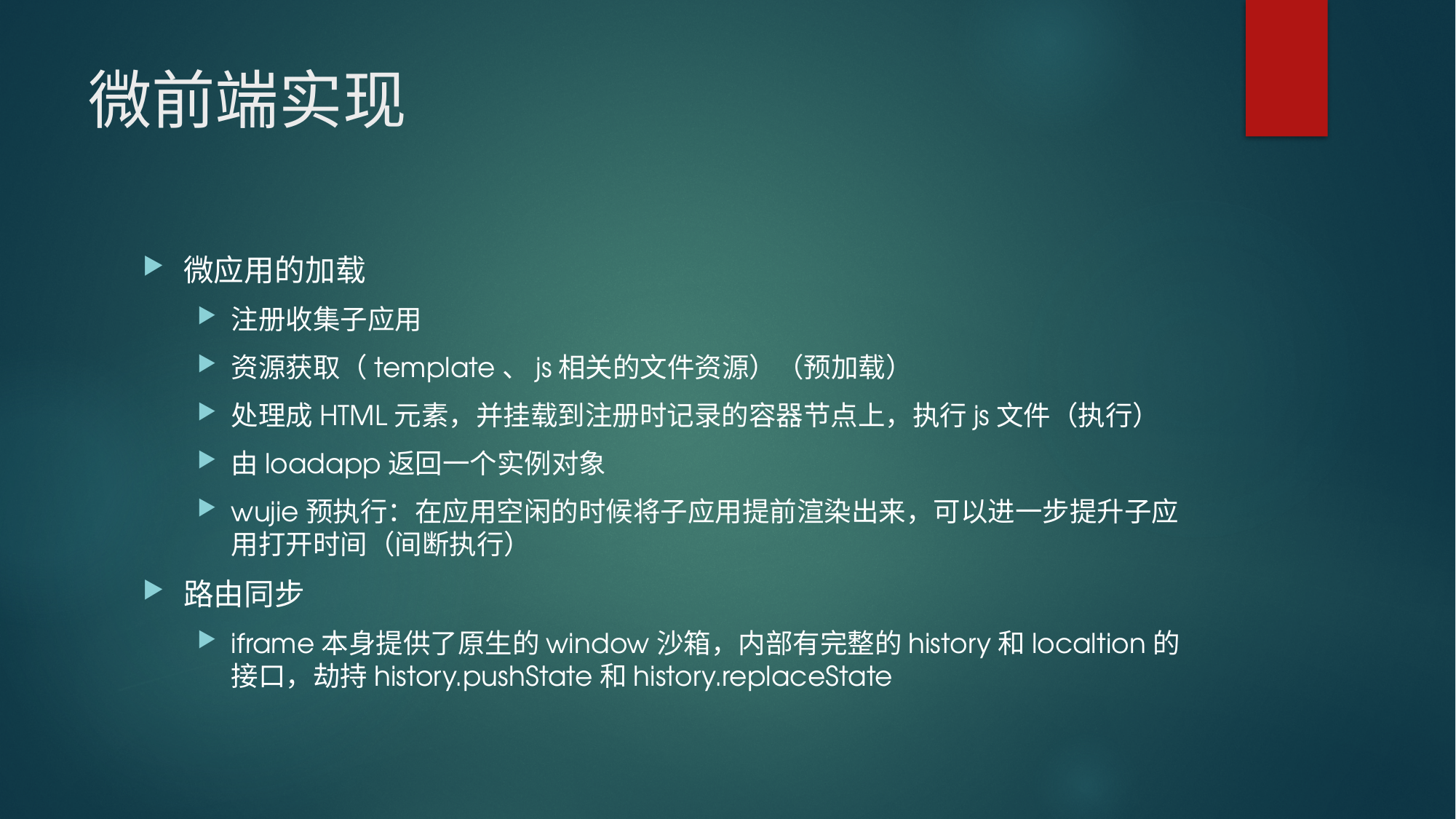

# 微前端实现
微应用的加载
注册收集子应用
资源获取（template、js相关的文件资源）（预加载）
处理成HTML元素，并挂载到注册时记录的容器节点上，执行js文件（执行）
由loadapp返回一个实例对象
wujie预执行：在应用空闲的时候将子应用提前渲染出来，可以进一步提升子应用打开时间（间断执行）
路由同步
iframe本身提供了原生的window沙箱，内部有完整的history和localtion的接口，劫持history.pushState和history.replaceState